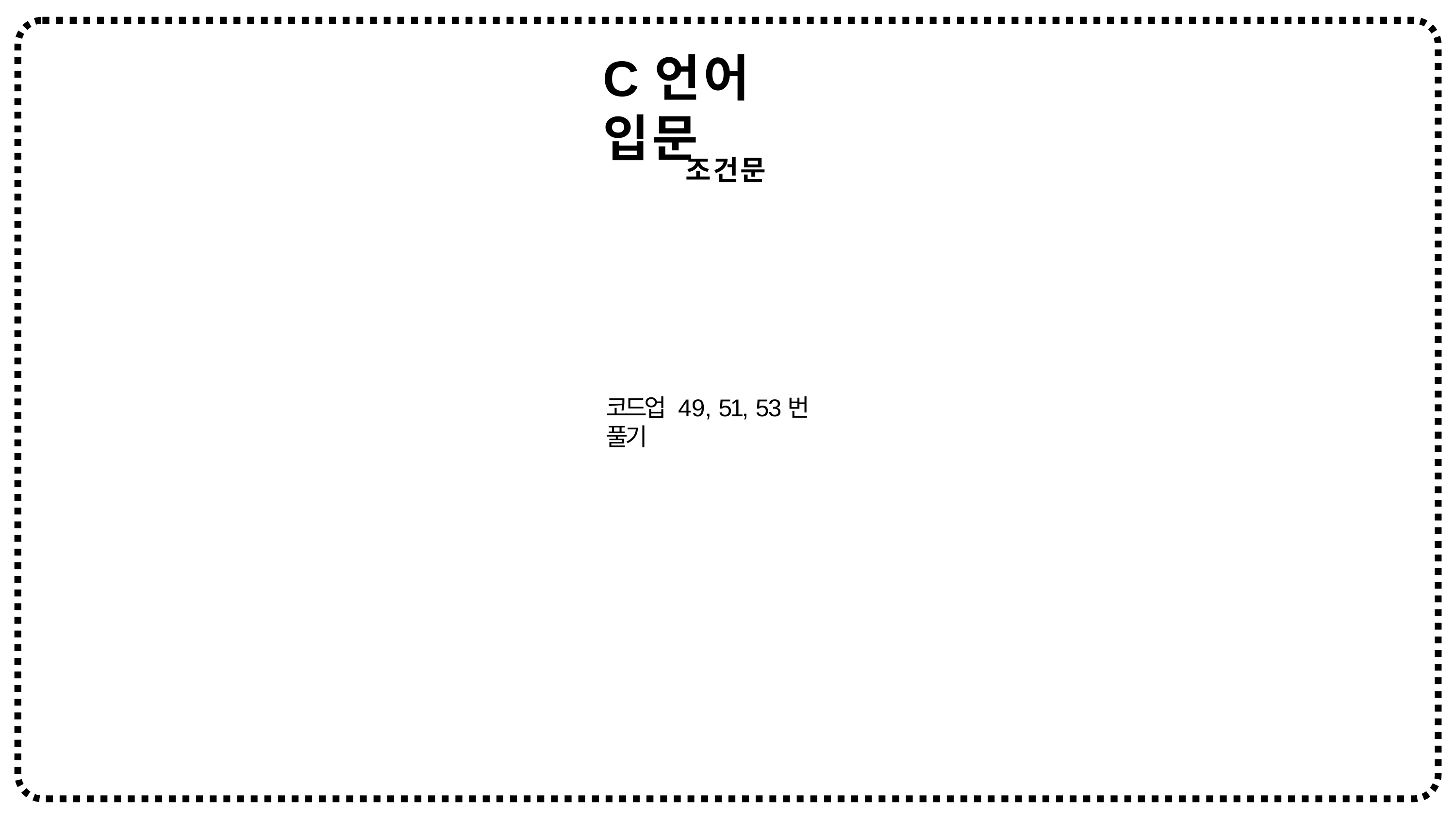

# C언어 입문
조건문
코드업 49, 51, 53번 풀기